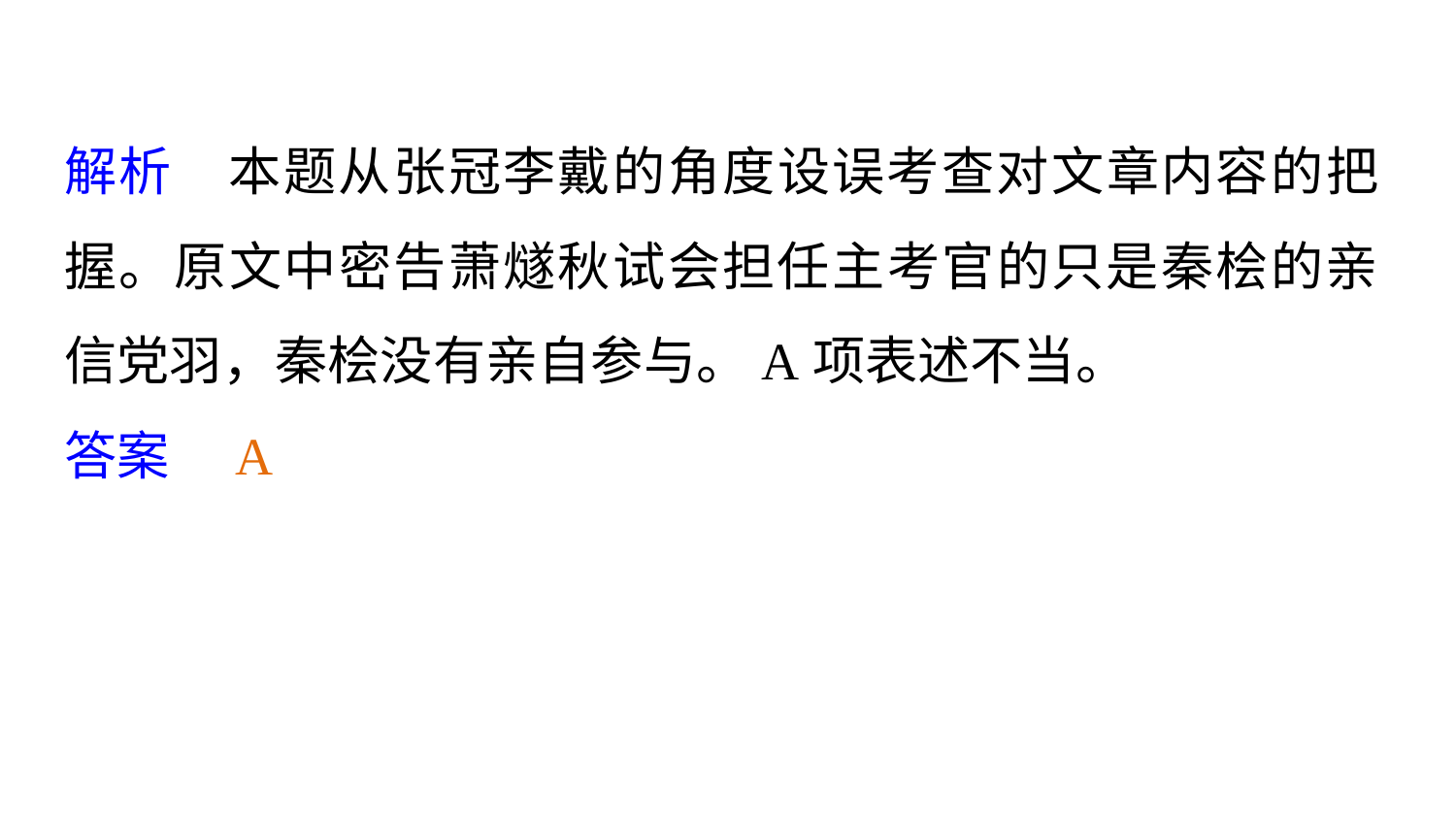

解析　本题从张冠李戴的角度设误考查对文章内容的把握。原文中密告萧燧秋试会担任主考官的只是秦桧的亲信党羽，秦桧没有亲自参与。A项表述不当。
答案　A